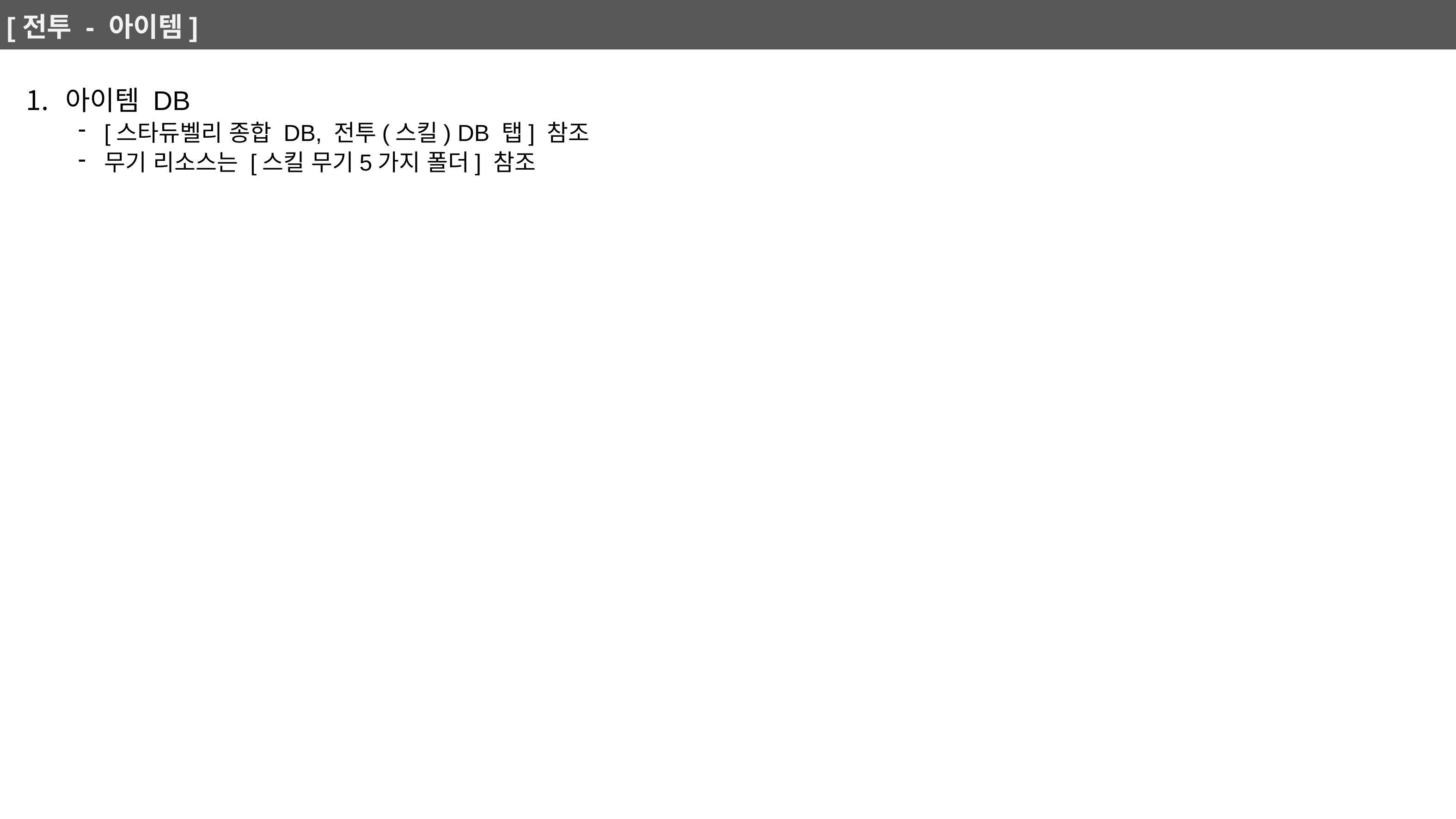

# [전투 - 아이템]
아이템 DB
[스타듀벨리 종합 DB, 전투(스킬) DB 탭] 참조
무기 리소스는 [스킬 무기5가지 폴더] 참조